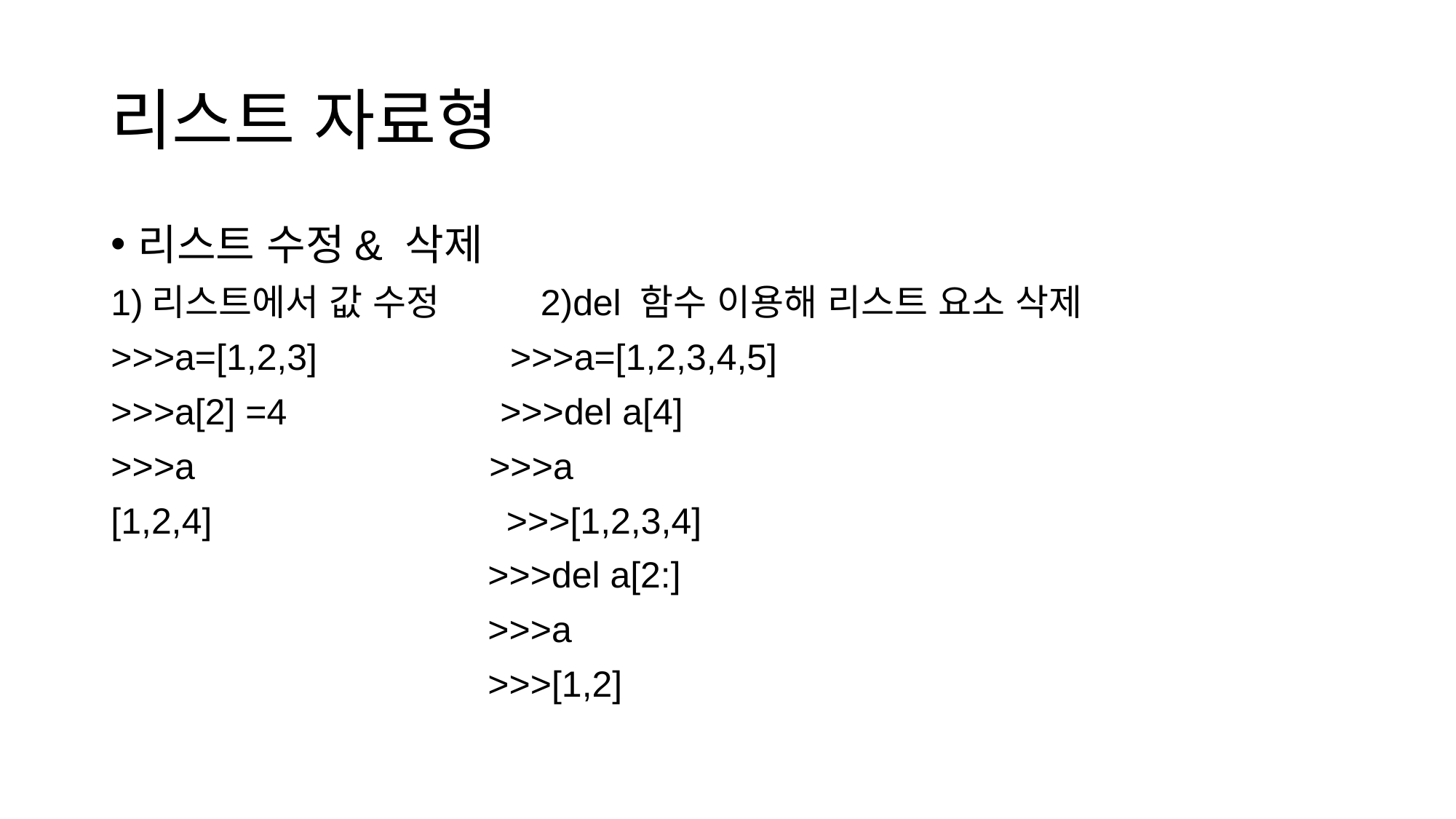

# 리스트 자료형
리스트 수정& 삭제
1)리스트에서 값 수정         2)del 함수 이용해 리스트 요소 삭제
>>>a=[1,2,3]                   >>>a=[1,2,3,4,5]
>>>a[2] =4                     >>>del a[4]
>>>a                             >>>a
[1,2,4]                             >>>[1,2,3,4]
                                     >>>del a[2:]
                                     >>>a
                                     >>>[1,2]